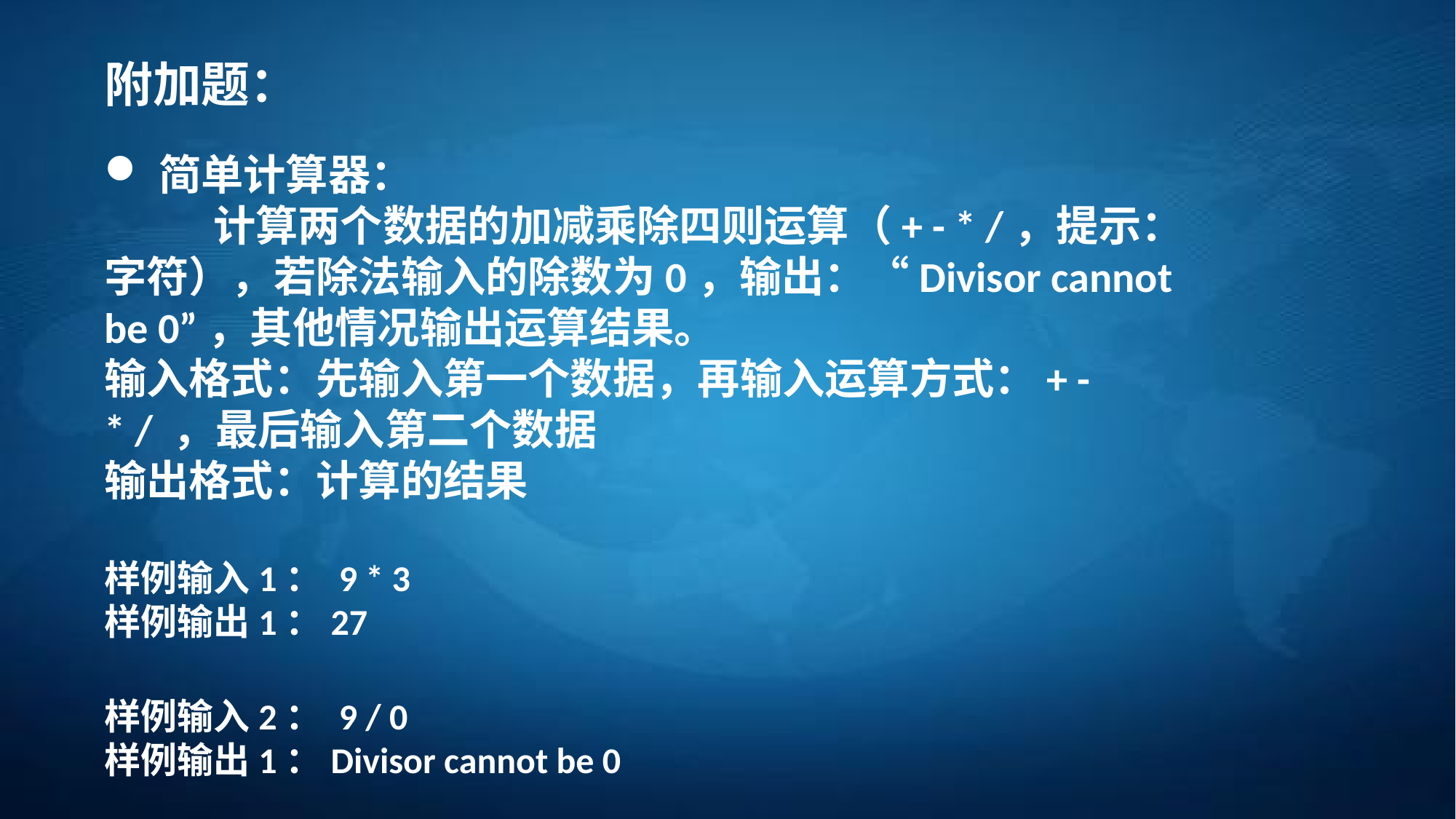

附加题：
简单计算器：
	计算两个数据的加减乘除四则运算（+ - * /，提示：字符），若除法输入的除数为0，输出：“Divisor cannot be 0”，其他情况输出运算结果。
输入格式：先输入第一个数据，再输入运算方式：+ - * / ，最后输入第二个数据
输出格式：计算的结果

样例输入1： 9 * 3
样例输出1：27

样例输入2： 9 / 0
样例输出1：Divisor cannot be 0